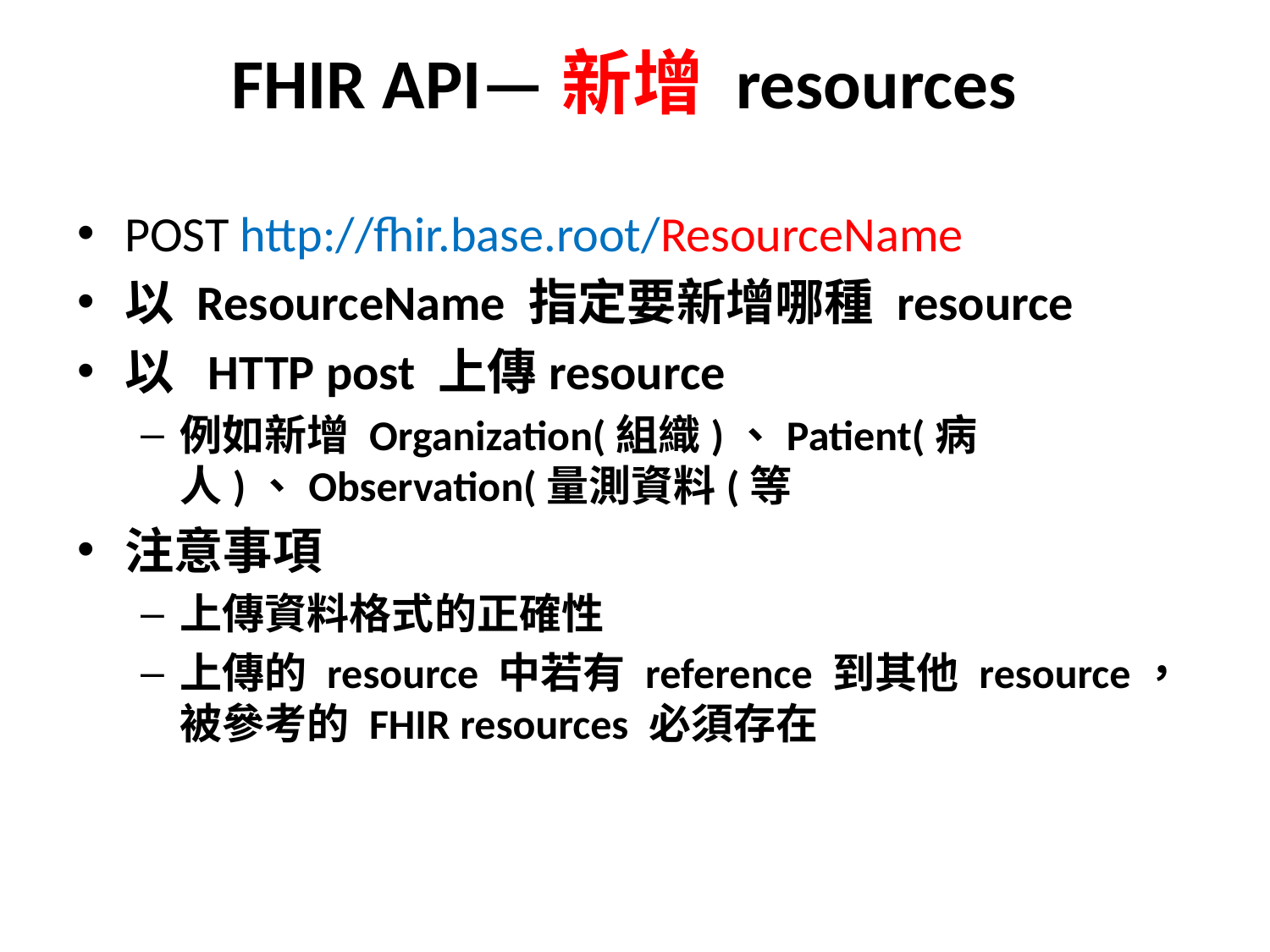

# FHIR API—新增 resources
POST http://fhir.base.root/ResourceName
以 ResourceName 指定要新增哪種 resource
以  HTTP post 上傳resource
例如新增 Organization(組織)、Patient(病人)、Observation(量測資料(等
注意事項
上傳資料格式的正確性
上傳的 resource 中若有 reference 到其他 resource，被參考的 FHIR resources 必須存在